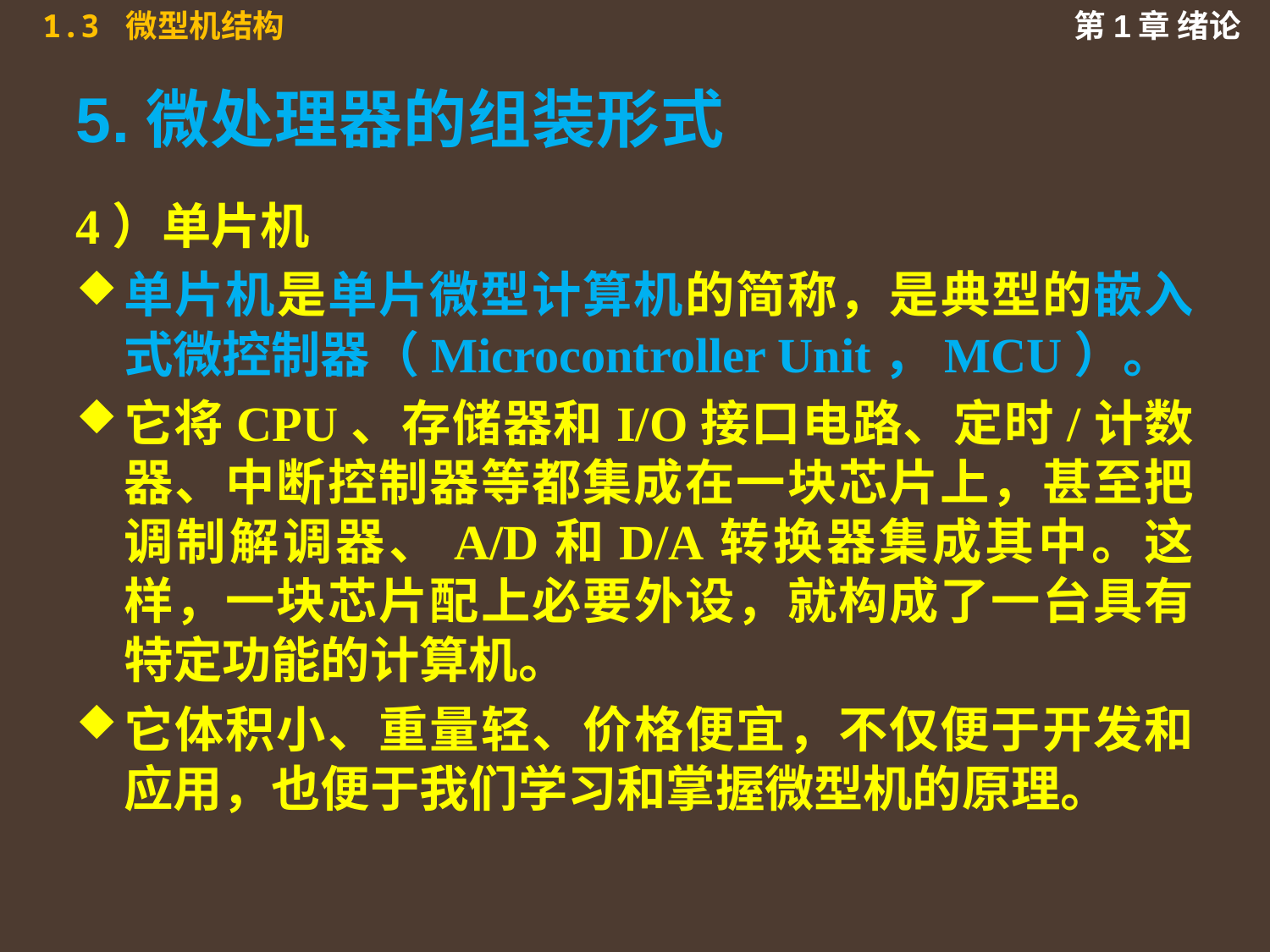

# 5.微处理器的组装形式
4）单片机
单片机是单片微型计算机的简称，是典型的嵌入式微控制器（Microcontroller Unit，MCU）。
它将CPU、存储器和I/O接口电路、定时/计数器、中断控制器等都集成在一块芯片上，甚至把调制解调器、A/D和D/A转换器集成其中。这样，一块芯片配上必要外设，就构成了一台具有特定功能的计算机。
它体积小、重量轻、价格便宜，不仅便于开发和应用，也便于我们学习和掌握微型机的原理。